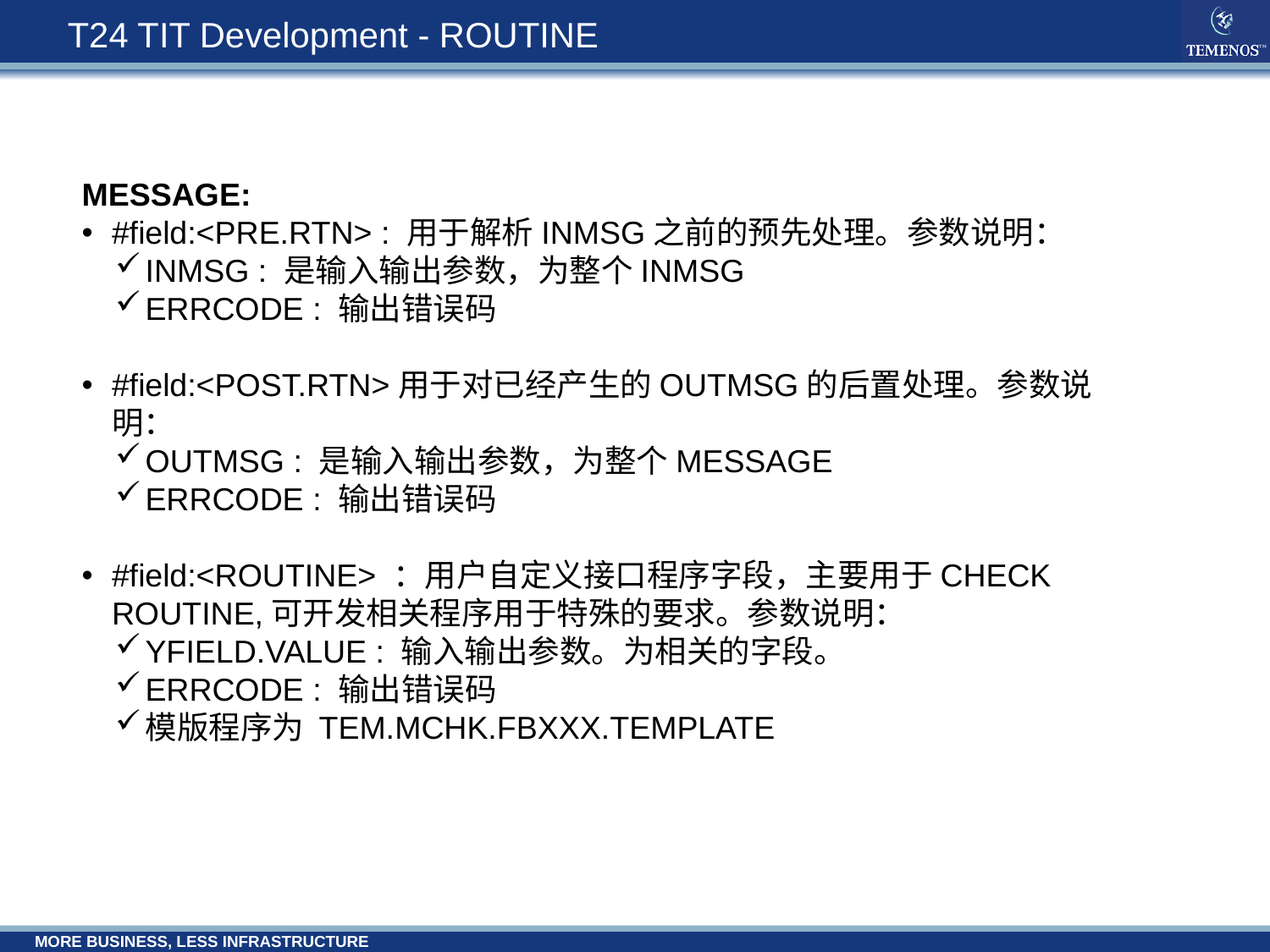

# T24 TIT Development - ROUTINE
MESSAGE:
#field:<PRE.RTN> : 用于解析INMSG之前的预先处理。参数说明：
INMSG : 是输入输出参数，为整个INMSG
ERRCODE : 输出错误码

#field:<POST.RTN>用于对已经产生的OUTMSG的后置处理。参数说明：
OUTMSG : 是输入输出参数，为整个MESSAGE
ERRCODE : 输出错误码

#field:<ROUTINE> ：用户自定义接口程序字段，主要用于CHECK ROUTINE,可开发相关程序用于特殊的要求。参数说明：
YFIELD.VALUE : 输入输出参数。为相关的字段。
ERRCODE : 输出错误码
模版程序为 TEM.MCHK.FBXXX.TEMPLATE